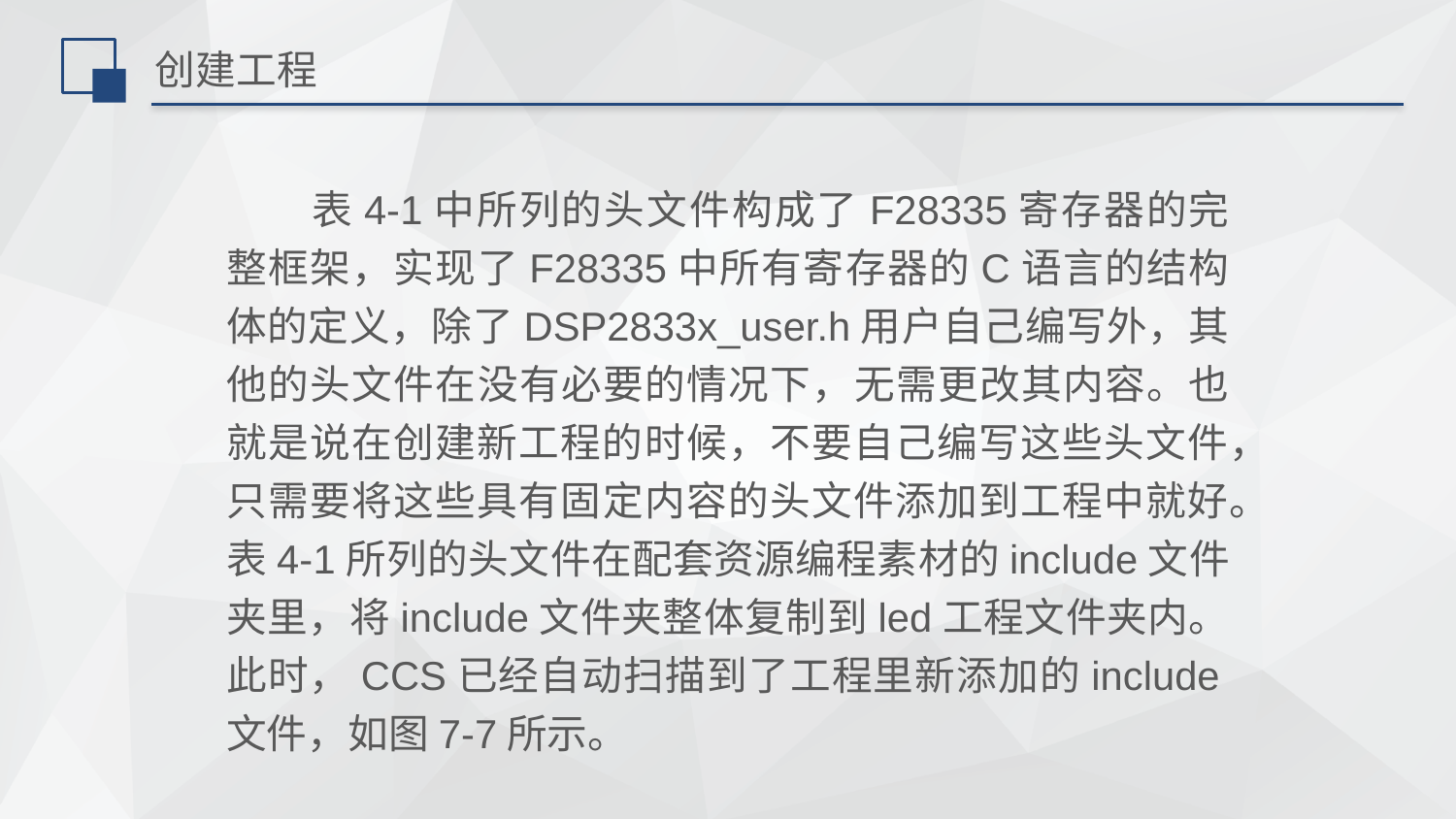

# 创建工程
表4-1中所列的头文件构成了F28335寄存器的完整框架，实现了F28335中所有寄存器的C语言的结构体的定义，除了DSP2833x_user.h用户自己编写外，其他的头文件在没有必要的情况下，无需更改其内容。也就是说在创建新工程的时候，不要自己编写这些头文件，只需要将这些具有固定内容的头文件添加到工程中就好。表4-1所列的头文件在配套资源编程素材的include文件夹里，将include文件夹整体复制到led工程文件夹内。此时，CCS已经自动扫描到了工程里新添加的include文件，如图7-7所示。